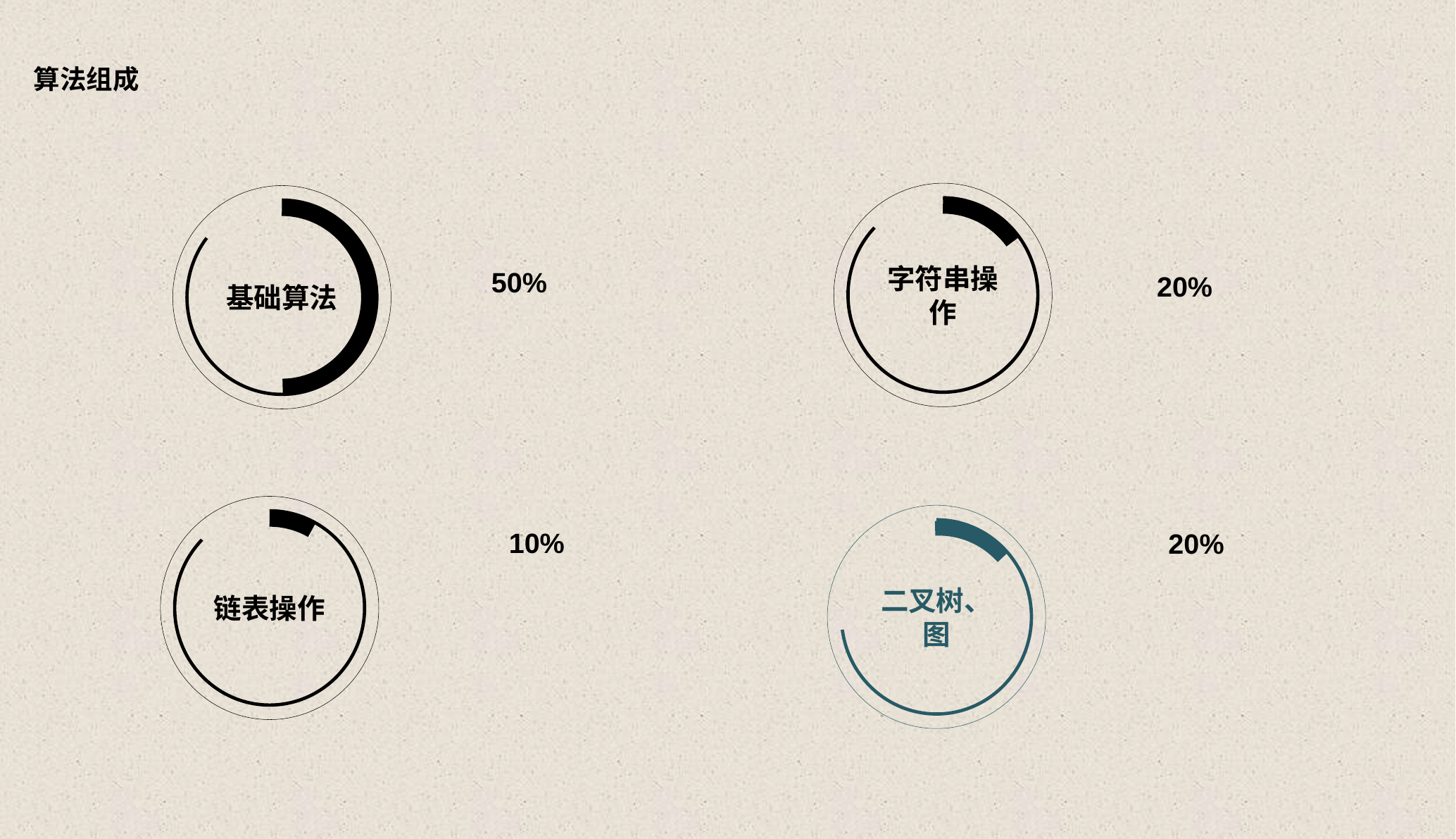

算法组成
字符串操作
基础算法

50%

20%
链表操作

二叉树、图

10%
20%